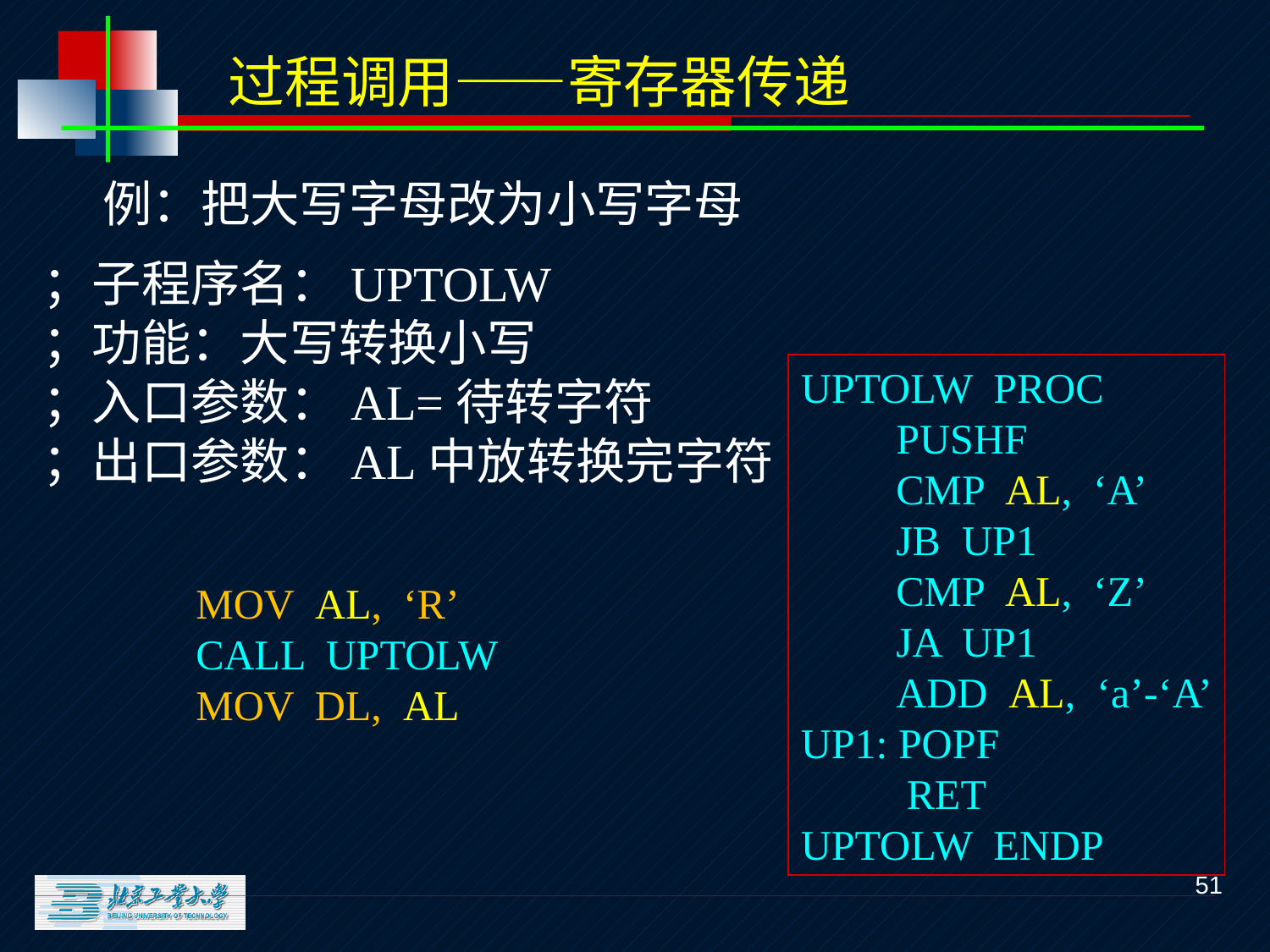

# 过程调用——寄存器传递
例：把大写字母改为小写字母
；子程序名：UPTOLW
；功能：大写转换小写
；入口参数：AL=待转字符
；出口参数：AL中放转换完字符
UPTOLW  PROC
         PUSHF
         CMP  AL,  ‘A’
         JB  UP1
         CMP  AL,  ‘Z’
         JA  UP1
         ADD  AL,  ‘a’-‘A’
UP1: POPF
          RET
UPTOLW  ENDP
MOV  AL,  ‘R’
CALL  UPTOLW
MOV  DL,  AL

51